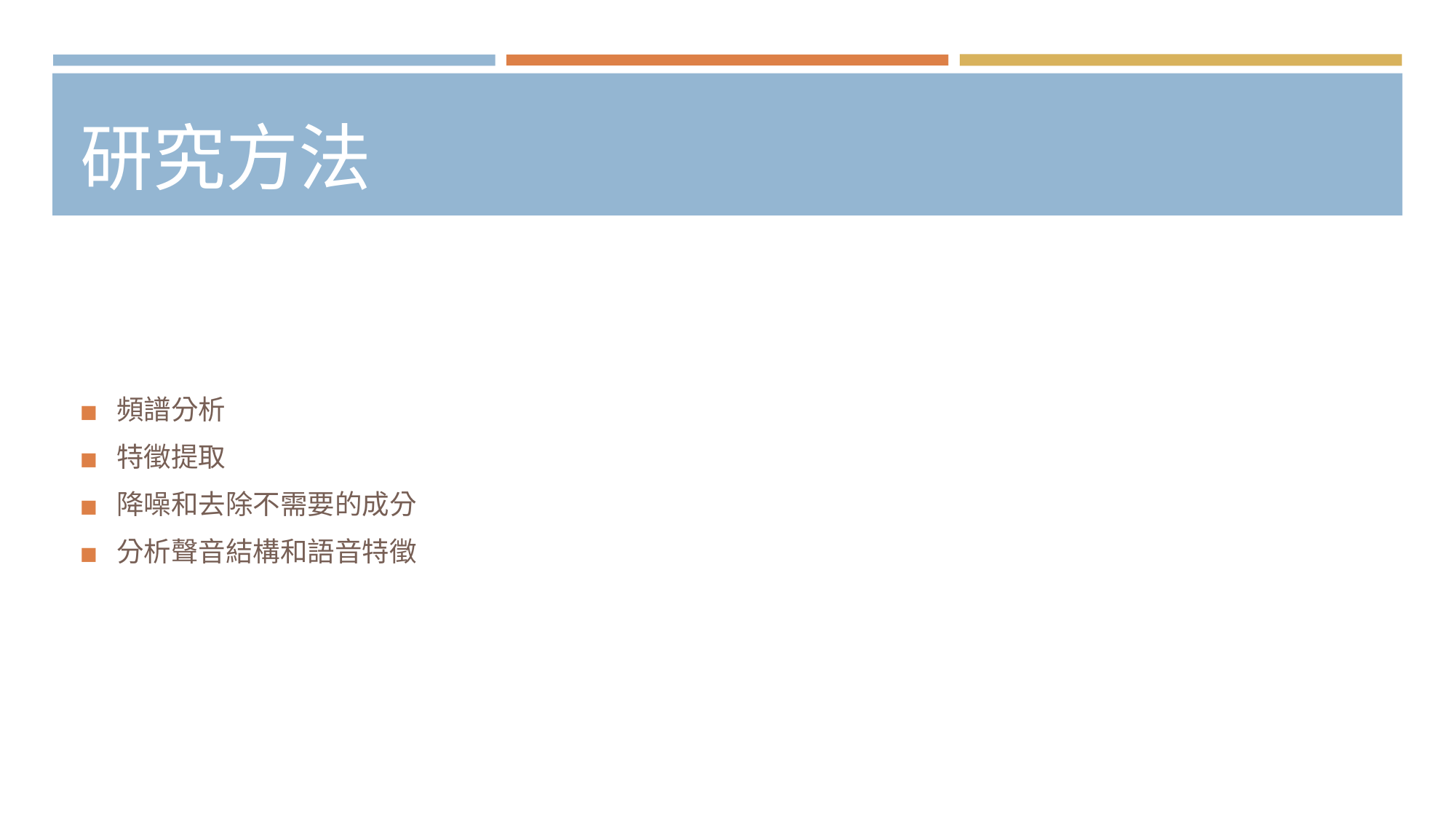

# 研究方法
頻譜分析
特徵提取
降噪和去除不需要的成分
分析聲音結構和語音特徵